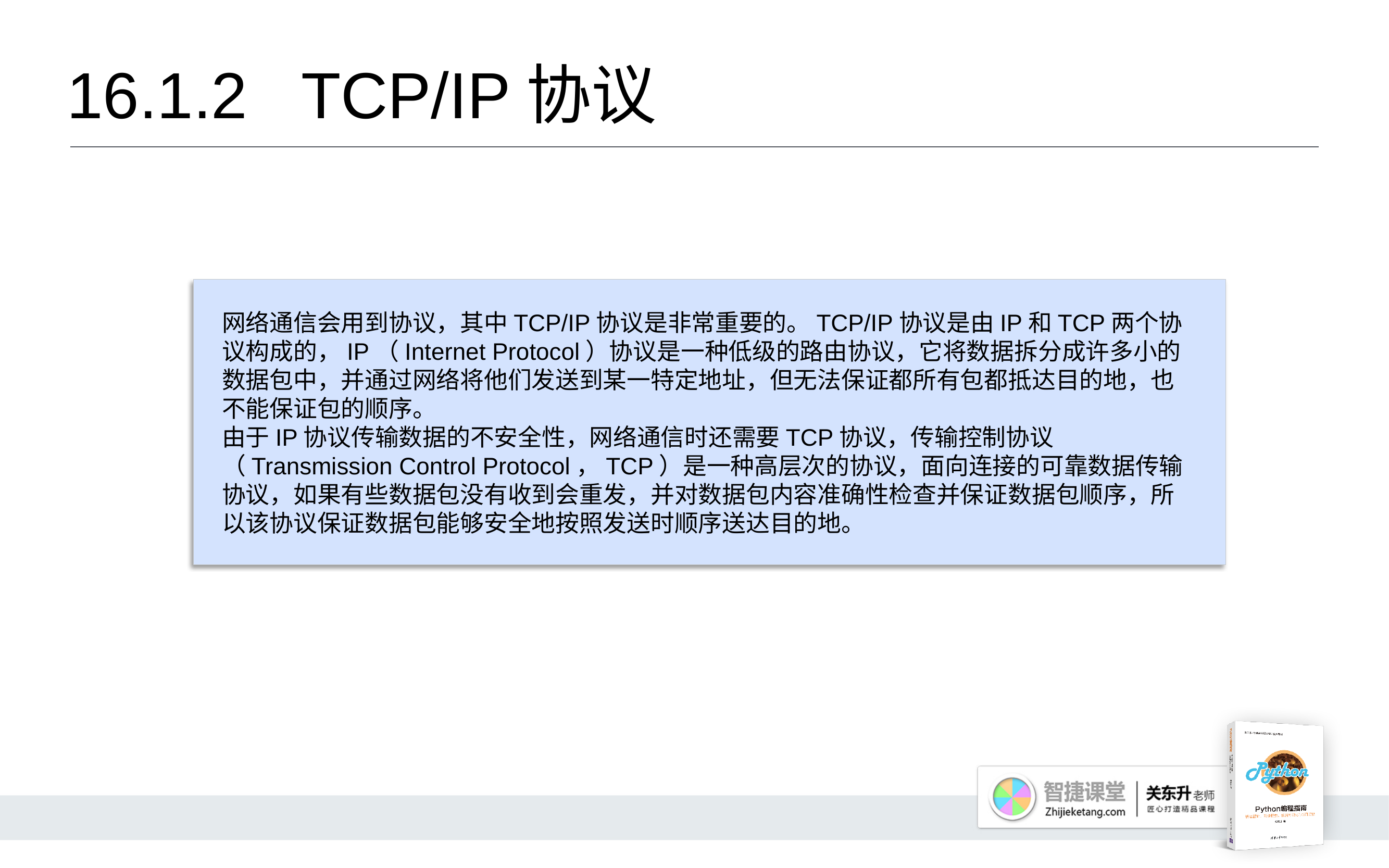

# 16.1.2 	TCP/IP协议
网络通信会用到协议，其中TCP/IP协议是非常重要的。TCP/IP协议是由IP和TCP两个协议构成的，IP（Internet Protocol）协议是一种低级的路由协议，它将数据拆分成许多小的数据包中，并通过网络将他们发送到某一特定地址，但无法保证都所有包都抵达目的地，也不能保证包的顺序。
由于IP协议传输数据的不安全性，网络通信时还需要TCP协议，传输控制协议（Transmission Control Protocol，TCP）是一种高层次的协议，面向连接的可靠数据传输协议，如果有些数据包没有收到会重发，并对数据包内容准确性检查并保证数据包顺序，所以该协议保证数据包能够安全地按照发送时顺序送达目的地。